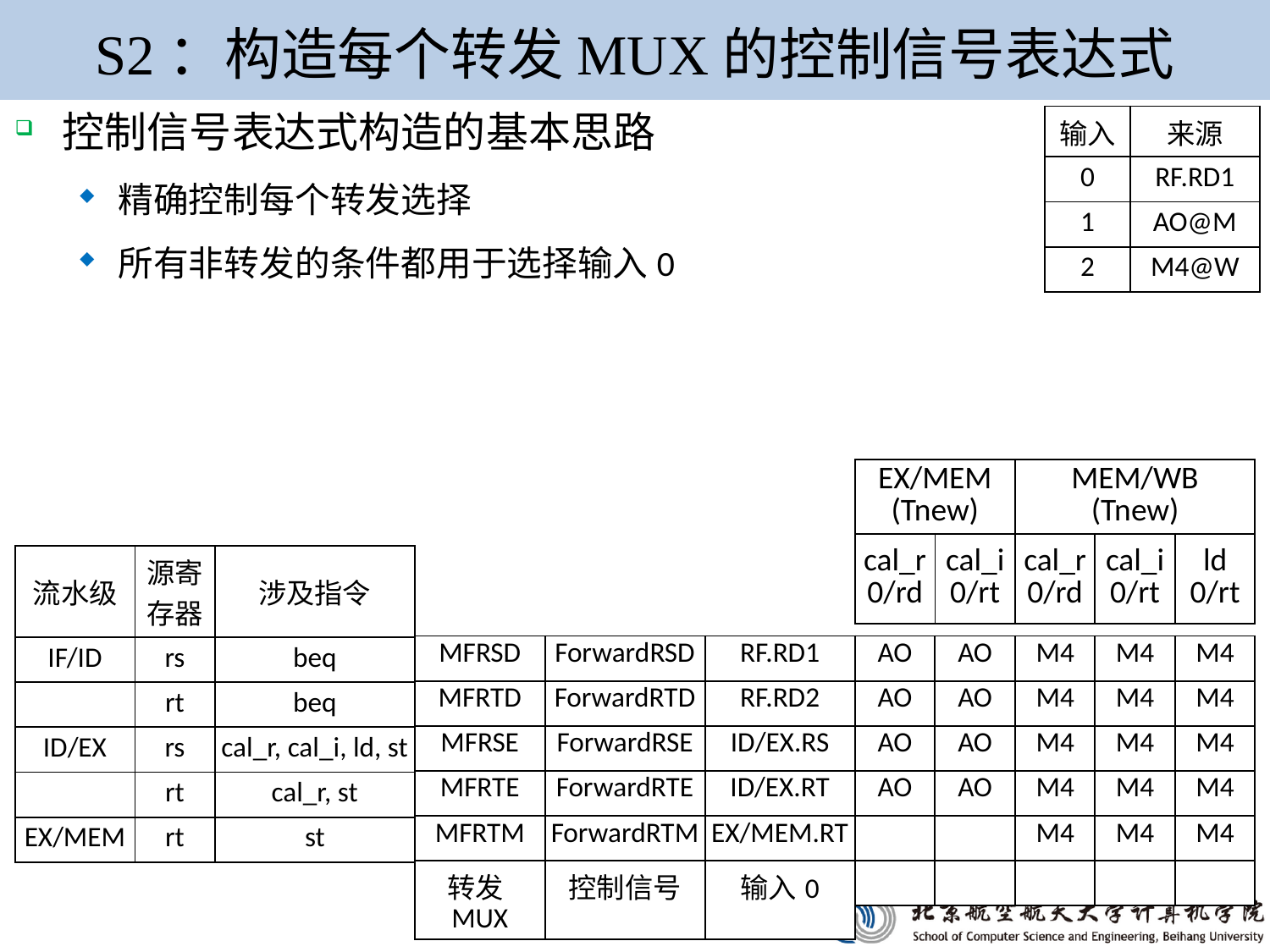

# S2：构造每个转发MUX的控制信号表达式
控制信号表达式构造的基本思路
精确控制每个转发选择
所有非转发的条件都用于选择输入0
| 输入 | 来源 |
| --- | --- |
| 0 | RF.RD1 |
| 1 | AO@M |
| 2 | M4@W |
| EX/MEM (Tnew) |  | MEM/WB (Tnew) |  |  |
| --- | --- | --- | --- | --- |
| cal\_r 0/rd | cal\_i 0/rt | cal\_r 0/rd | cal\_i 0/rt | ld 0/rt |
| 流水级 | 源寄存器 | 涉及指令 |
| --- | --- | --- |
| IF/ID | rs | beq |
|  | rt | beq |
| ID/EX | rs | cal\_r, cal\_i, ld, st |
|  | rt | cal\_r, st |
| EX/MEM | rt | st |
| MFRSD | ForwardRSD | RF.RD1 |
| --- | --- | --- |
| MFRTD | ForwardRTD | RF.RD2 |
| MFRSE | ForwardRSE | ID/EX.RS |
| MFRTE | ForwardRTE | ID/EX.RT |
| MFRTM | ForwardRTM | EX/MEM.RT |
| 转发MUX | 控制信号 | 输入0 |
| AO | AO | M4 | M4 | M4 |
| --- | --- | --- | --- | --- |
| AO | AO | M4 | M4 | M4 |
| AO | AO | M4 | M4 | M4 |
| AO | AO | M4 | M4 | M4 |
|  |  | M4 | M4 | M4 |
|  |  |  |  |  |
46